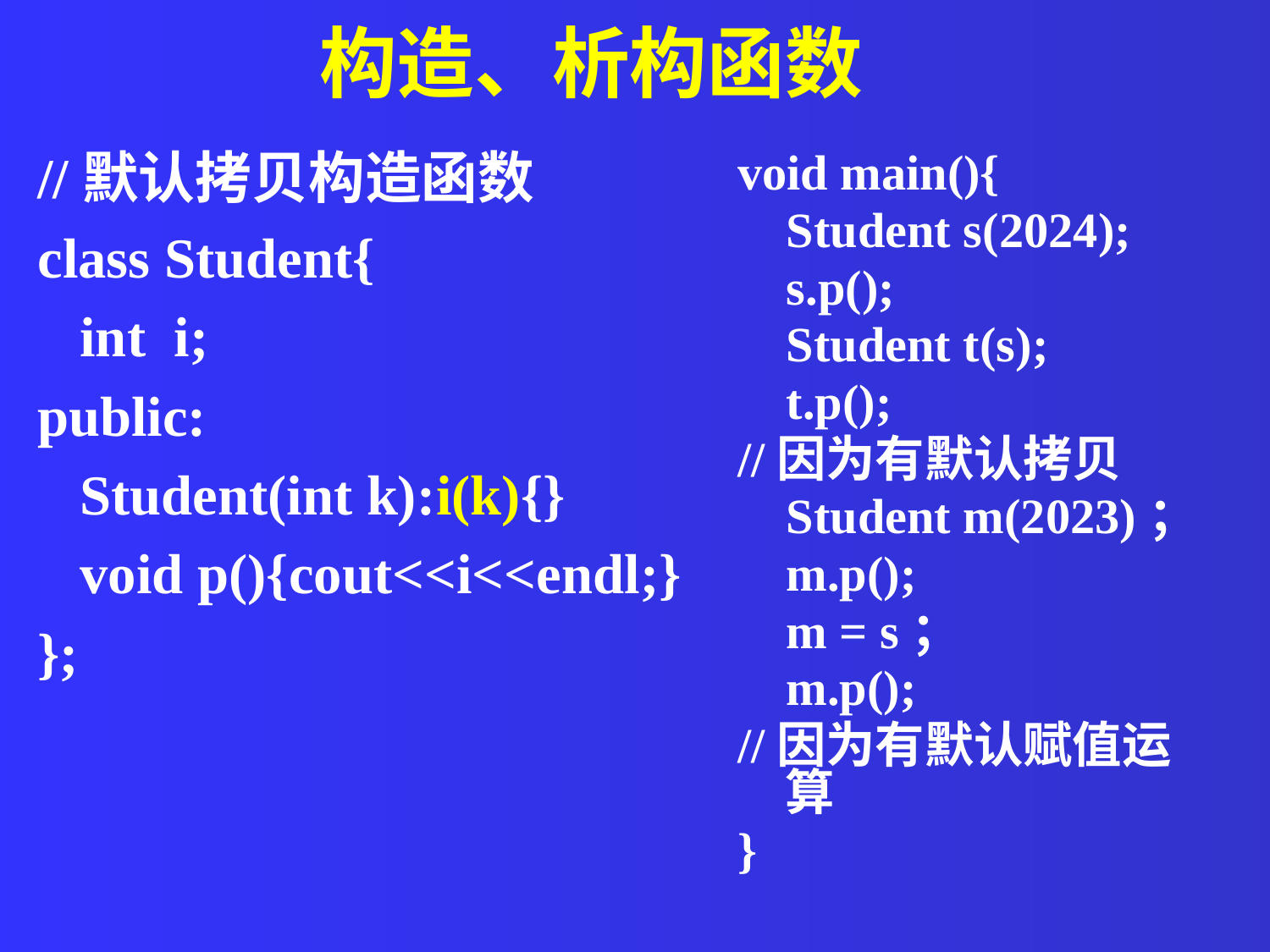

构造、析构函数
//默认拷贝构造函数
class Student{
   int  i;
public:
   Student(int k):i(k){}
   void p(){cout<<i<<endl;}
};
void main(){
    Student s(2024);
    s.p();
    Student t(s);
    t.p();
//因为有默认拷贝
    Student m(2023)；
    m.p();
    m = s；
    m.p();
//因为有默认赋值运算
}